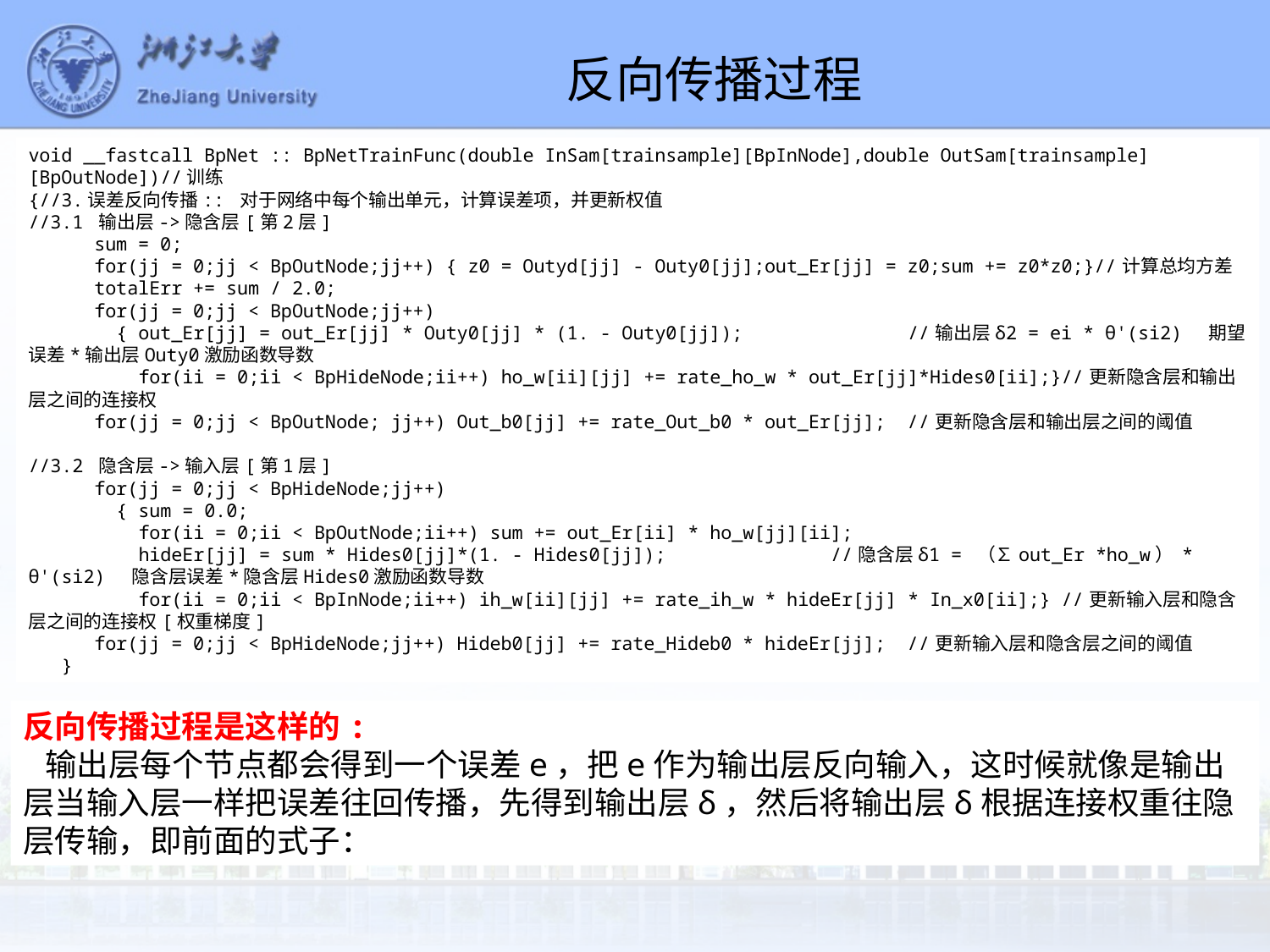

反向传播过程
void __fastcall BpNet :: BpNetTrainFunc(double InSam[trainsample][BpInNode],double OutSam[trainsample][BpOutNode])//训练
{//3.误差反向传播:: 对于网络中每个输出单元，计算误差项，并更新权值
//3.1 输出层->隐含层[第2层]
      sum = 0;
      for(jj = 0;jj < BpOutNode;jj++) { z0 = Outyd[jj] - Outy0[jj];out_Er[jj] = z0;sum += z0*z0;}//计算总均方差
      totalErr += sum / 2.0;
      for(jj = 0;jj < BpOutNode;jj++)
        { out_Er[jj] = out_Er[jj] * Outy0[jj] * (1. - Outy0[jj]);               //输出层δ2 = ei * θ'(si2)  期望误差*输出层Outy0激励函数导数
          for(ii = 0;ii < BpHideNode;ii++) ho_w[ii][jj] += rate_ho_w * out_Er[jj]*Hides0[ii];}//更新隐含层和输出层之间的连接权
      for(jj = 0;jj < BpOutNode; jj++) Out_b0[jj] += rate_Out_b0 * out_Er[jj];  //更新隐含层和输出层之间的阈值

//3.2 隐含层->输入层[第1层]
      for(jj = 0;jj < BpHideNode;jj++)
        { sum = 0.0;
          for(ii = 0;ii < BpOutNode;ii++) sum += out_Er[ii] * ho_w[jj][ii];
          hideEr[jj] = sum * Hides0[jj]*(1. - Hides0[jj]);               //隐含层δ1 = （∑out_Er *ho_w） * θ'(si2)  隐含层误差*隐含层Hides0激励函数导数
          for(ii = 0;ii < BpInNode;ii++) ih_w[ii][jj] += rate_ih_w * hideEr[jj] * In_x0[ii];} //更新输入层和隐含层之间的连接权[权重梯度]
      for(jj = 0;jj < BpHideNode;jj++) Hideb0[jj] += rate_Hideb0 * hideEr[jj];  //更新输入层和隐含层之间的阈值
   }
反向传播过程是这样的:
  输出层每个节点都会得到一个误差e，把e作为输出层反向输入，这时候就像是输出层当输入层一样把误差往回传播，先得到输出层δ，然后将输出层δ根据连接权重往隐层传输，即前面的式子：